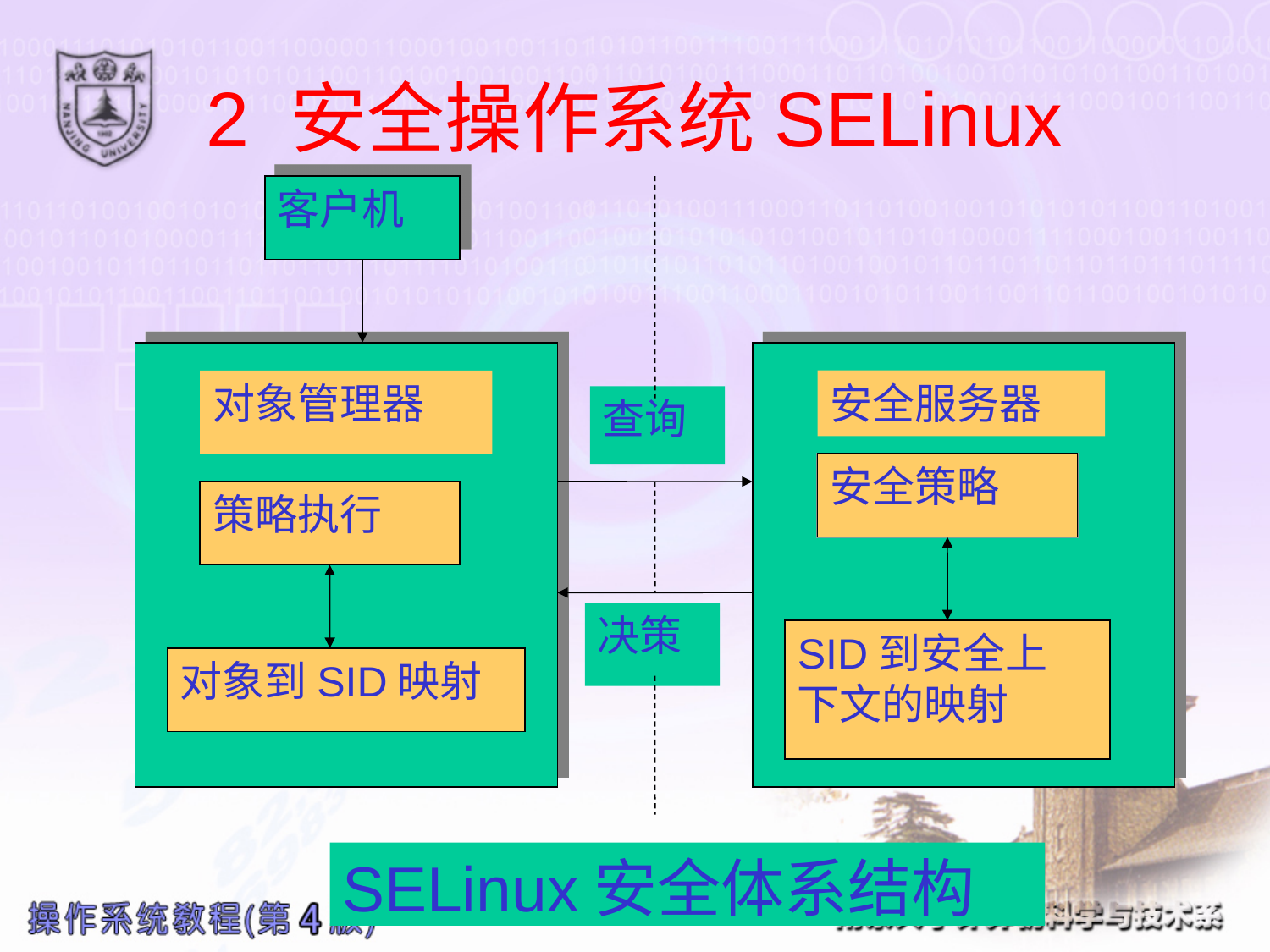

# 2 安全操作系统SELinux
客户机

对象管理器

安全服务器

查询

安全策略

策略执行

决策

SID到安全上
下文的映射

对象到SID映射

SELinux安全体系结构